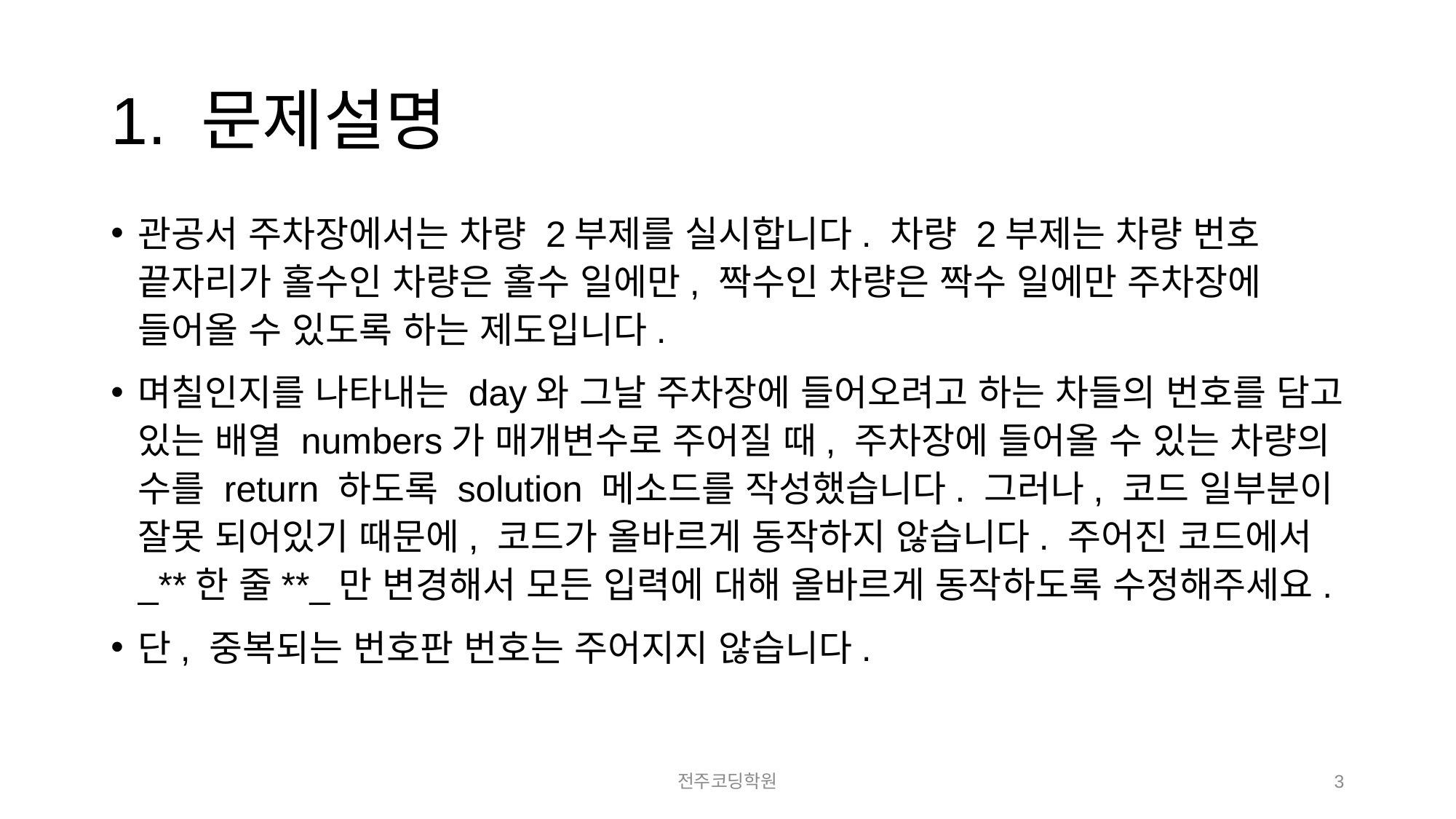

# 1. 문제설명
관공서 주차장에서는 차량 2부제를 실시합니다. 차량 2부제는 차량 번호 끝자리가 홀수인 차량은 홀수 일에만, 짝수인 차량은 짝수 일에만 주차장에 들어올 수 있도록 하는 제도입니다.
며칠인지를 나타내는 day와 그날 주차장에 들어오려고 하는 차들의 번호를 담고 있는 배열 numbers가 매개변수로 주어질 때, 주차장에 들어올 수 있는 차량의 수를 return 하도록 solution 메소드를 작성했습니다. 그러나, 코드 일부분이 잘못 되어있기 때문에, 코드가 올바르게 동작하지 않습니다. 주어진 코드에서 _**한 줄**_만 변경해서 모든 입력에 대해 올바르게 동작하도록 수정해주세요.
단, 중복되는 번호판 번호는 주어지지 않습니다.
전주코딩학원
3